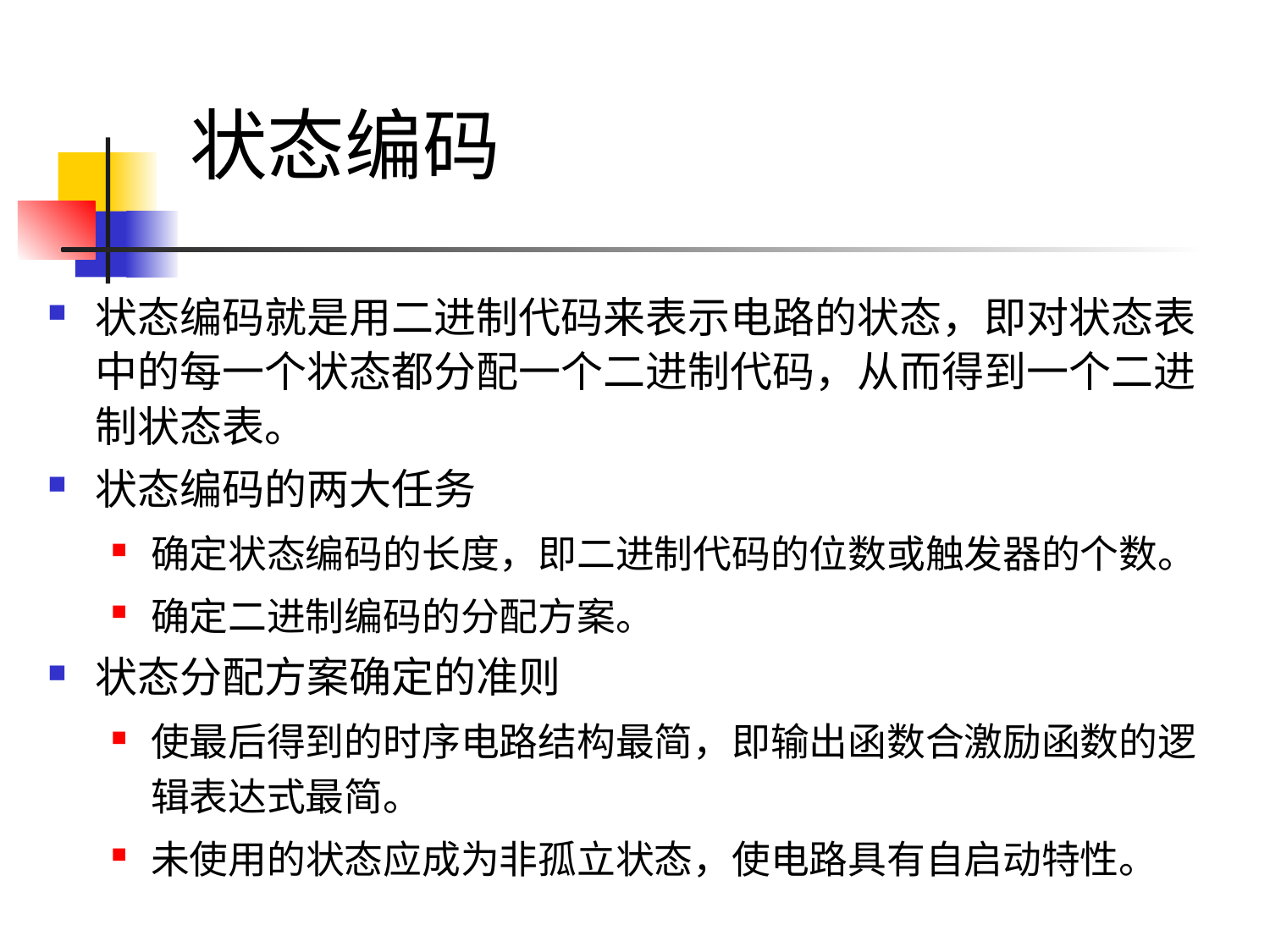

# 状态编码
状态编码就是用二进制代码来表示电路的状态，即对状态表中的每一个状态都分配一个二进制代码，从而得到一个二进制状态表。
状态编码的两大任务
确定状态编码的长度，即二进制代码的位数或触发器的个数。
确定二进制编码的分配方案。
状态分配方案确定的准则
使最后得到的时序电路结构最简，即输出函数合激励函数的逻辑表达式最简。
未使用的状态应成为非孤立状态，使电路具有自启动特性。